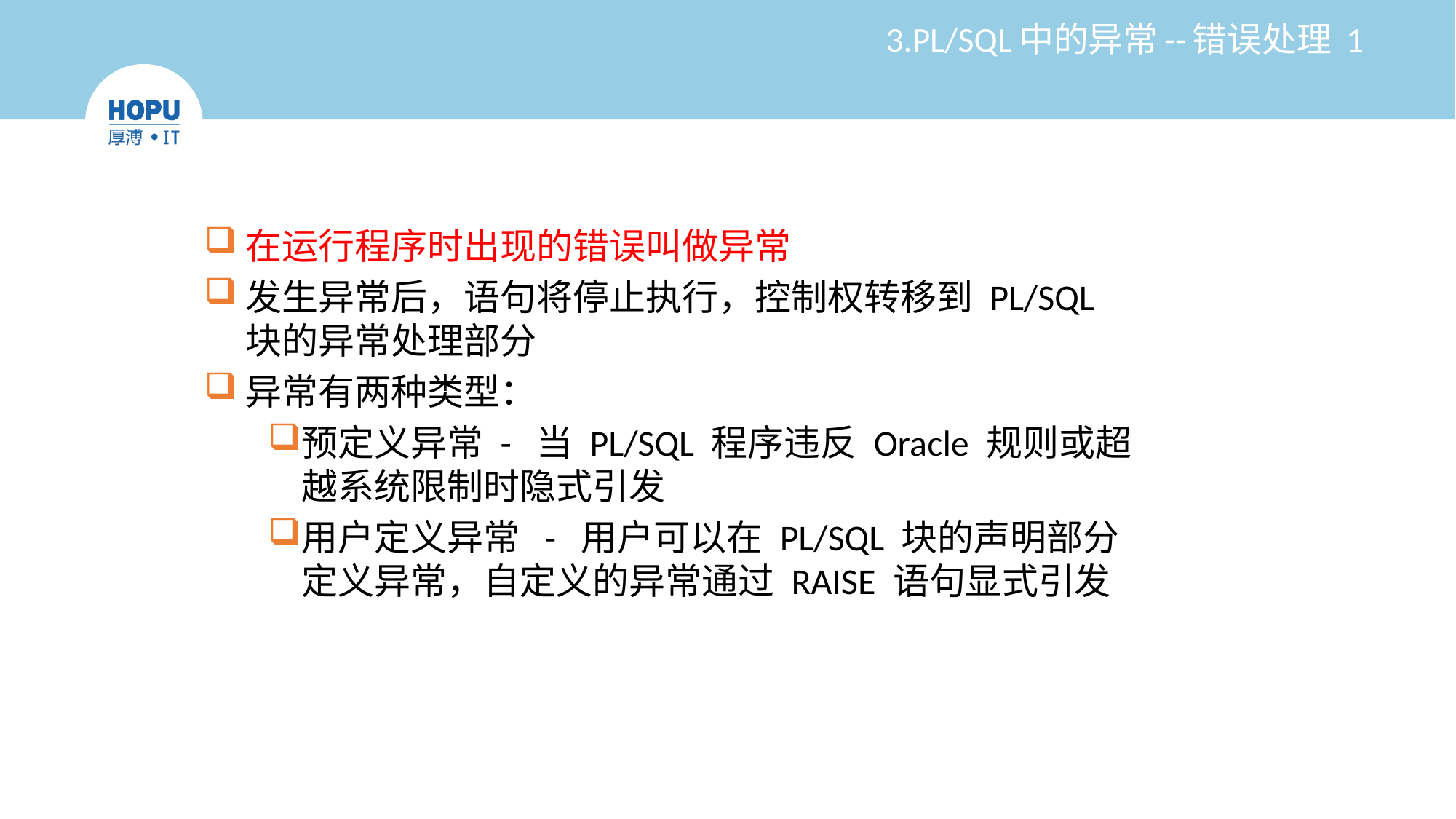

# 3.PL/SQL中的异常--错误处理 1
在运行程序时出现的错误叫做异常
发生异常后，语句将停止执行，控制权转移到 PL/SQL 块的异常处理部分
异常有两种类型：
预定义异常 -  当 PL/SQL 程序违反 Oracle 规则或超越系统限制时隐式引发
用户定义异常  -  用户可以在 PL/SQL 块的声明部分定义异常，自定义的异常通过 RAISE 语句显式引发